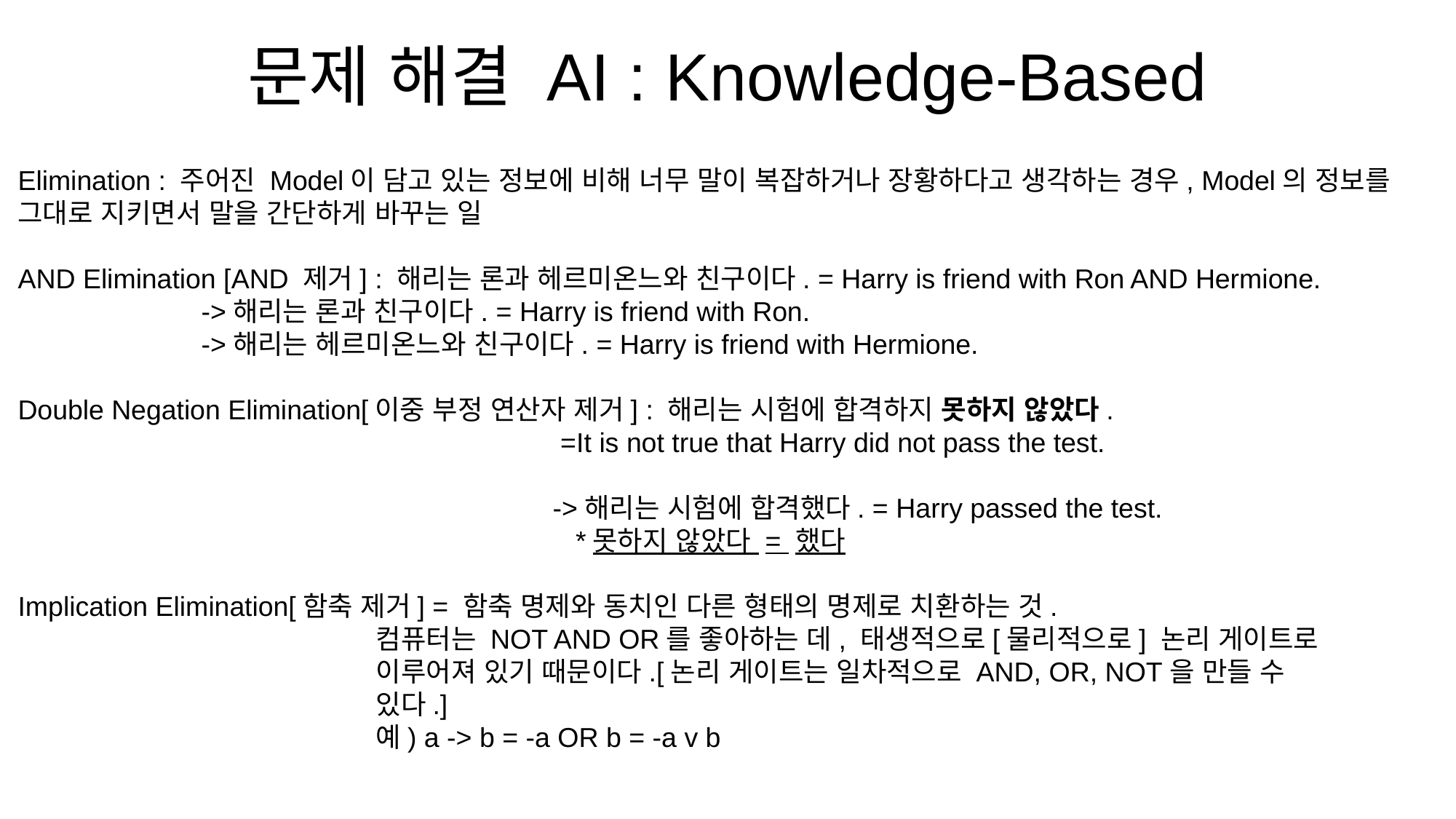

# 문제 해결 AI : Knowledge-Based
Elimination : 주어진 Model이 담고 있는 정보에 비해 너무 말이 복잡하거나 장황하다고 생각하는 경우, Model의 정보를 그대로 지키면서 말을 간단하게 바꾸는 일

AND Elimination [AND 제거] : 해리는 론과 헤르미온느와 친구이다. = Harry is friend with Ron AND Hermione.
                        ->해리는 론과 친구이다. = Harry is friend with Ron.
                        ->해리는 헤르미온느와 친구이다. = Harry is friend with Hermione.

Double Negation Elimination[이중 부정 연산자 제거] : 해리는 시험에 합격하지 못하지 않았다.
                                                                       =It is not true that Harry did not pass the test.

                                                                      ->해리는 시험에 합격했다. = Harry passed the test.
                                                                         *못하지 않았다 = 했다

Implication Elimination[함축 제거] = 함축 명제와 동치인 다른 형태의 명제로 치환하는 것.
                                              컴퓨터는 NOT AND OR를 좋아하는 데, 태생적으로[물리적으로] 논리 게이트로
                                              이루어져 있기 때문이다.[논리 게이트는 일차적으로 AND, OR, NOT을 만들 수
                                              있다.]
                                              예) a -> b = -a OR b = -a v b